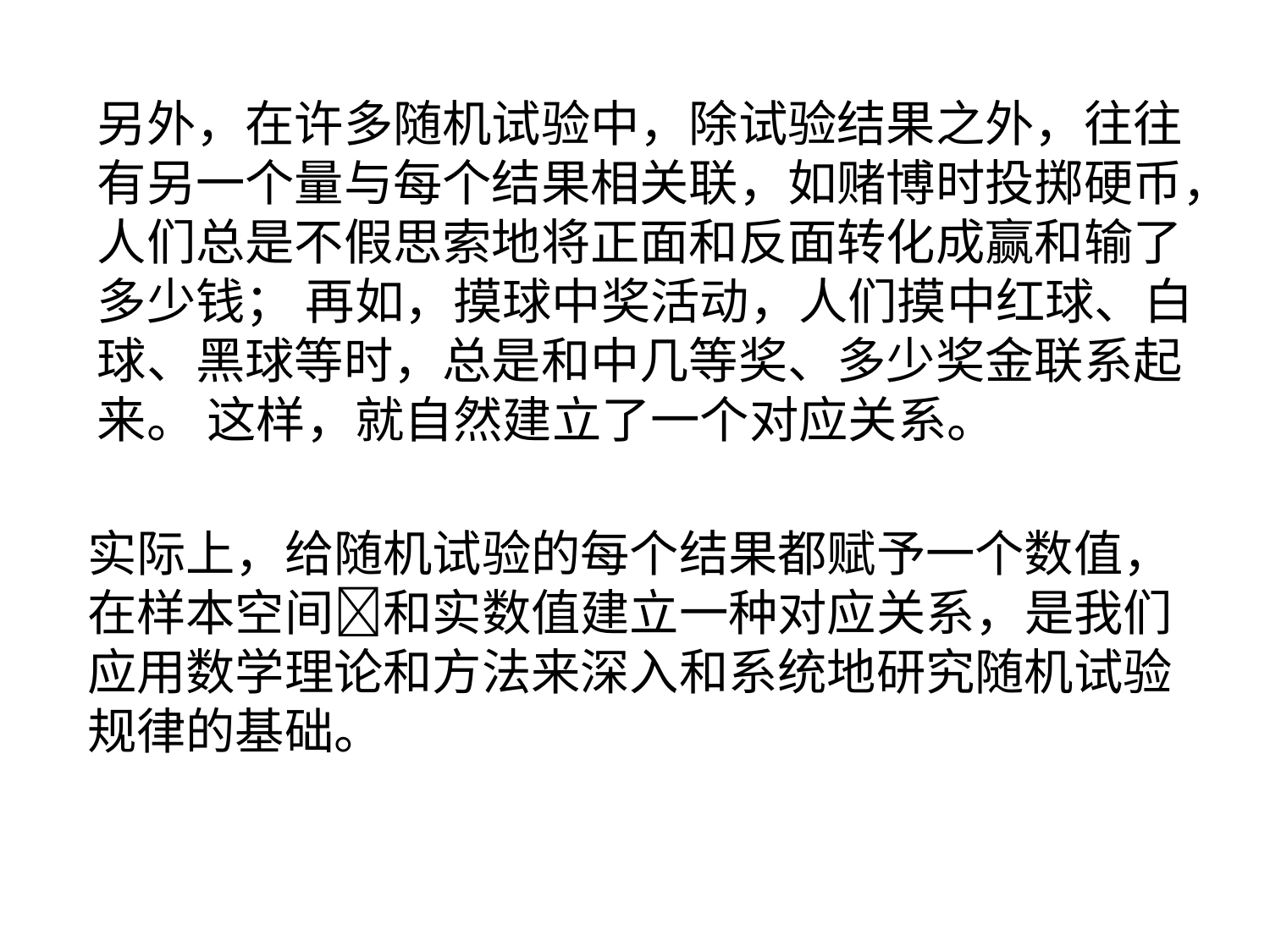

另外，在许多随机试验中，除试验结果之外，往往有另一个量与每个结果相关联，如赌博时投掷硬币，人们总是不假思索地将正面和反面转化成赢和输了多少钱； 再如，摸球中奖活动，人们摸中红球、白球、黑球等时，总是和中几等奖、多少奖金联系起来。 这样，就自然建立了一个对应关系。
实际上，给随机试验的每个结果都赋予一个数值，在样本空间Ω和实数值建立一种对应关系，是我们应用数学理论和方法来深入和系统地研究随机试验规律的基础。